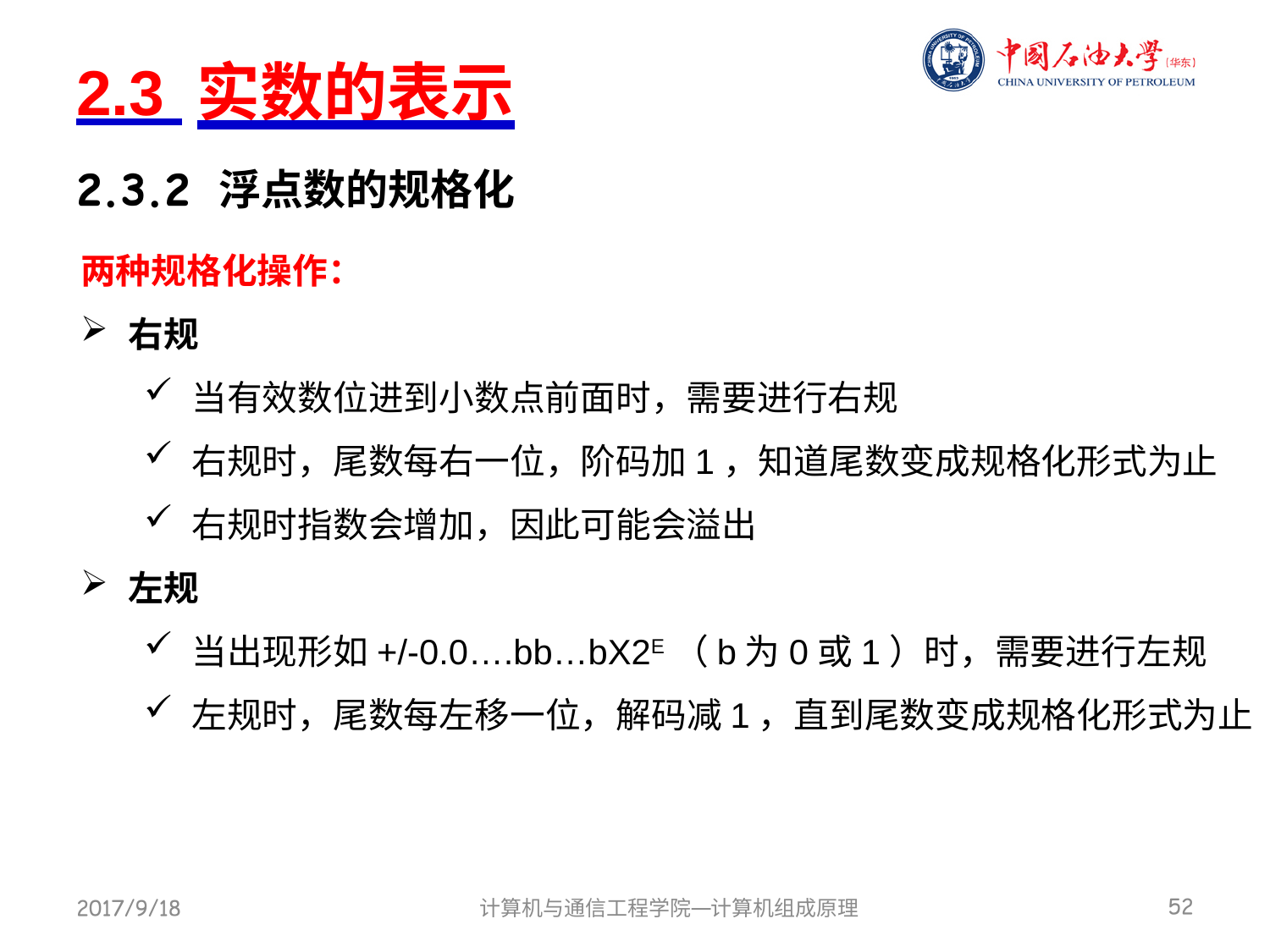

# 2.3 实数的表示
2.3.2 浮点数的规格化
两种规格化操作：
右规
当有效数位进到小数点前面时，需要进行右规
右规时，尾数每右一位，阶码加1，知道尾数变成规格化形式为止
右规时指数会增加，因此可能会溢出
左规
当出现形如+/-0.0….bb…bX2E（b为0或1）时，需要进行左规
左规时，尾数每左移一位，解码减1，直到尾数变成规格化形式为止

2017/9/18
计算机与通信工程学院—计算机组成原理
52